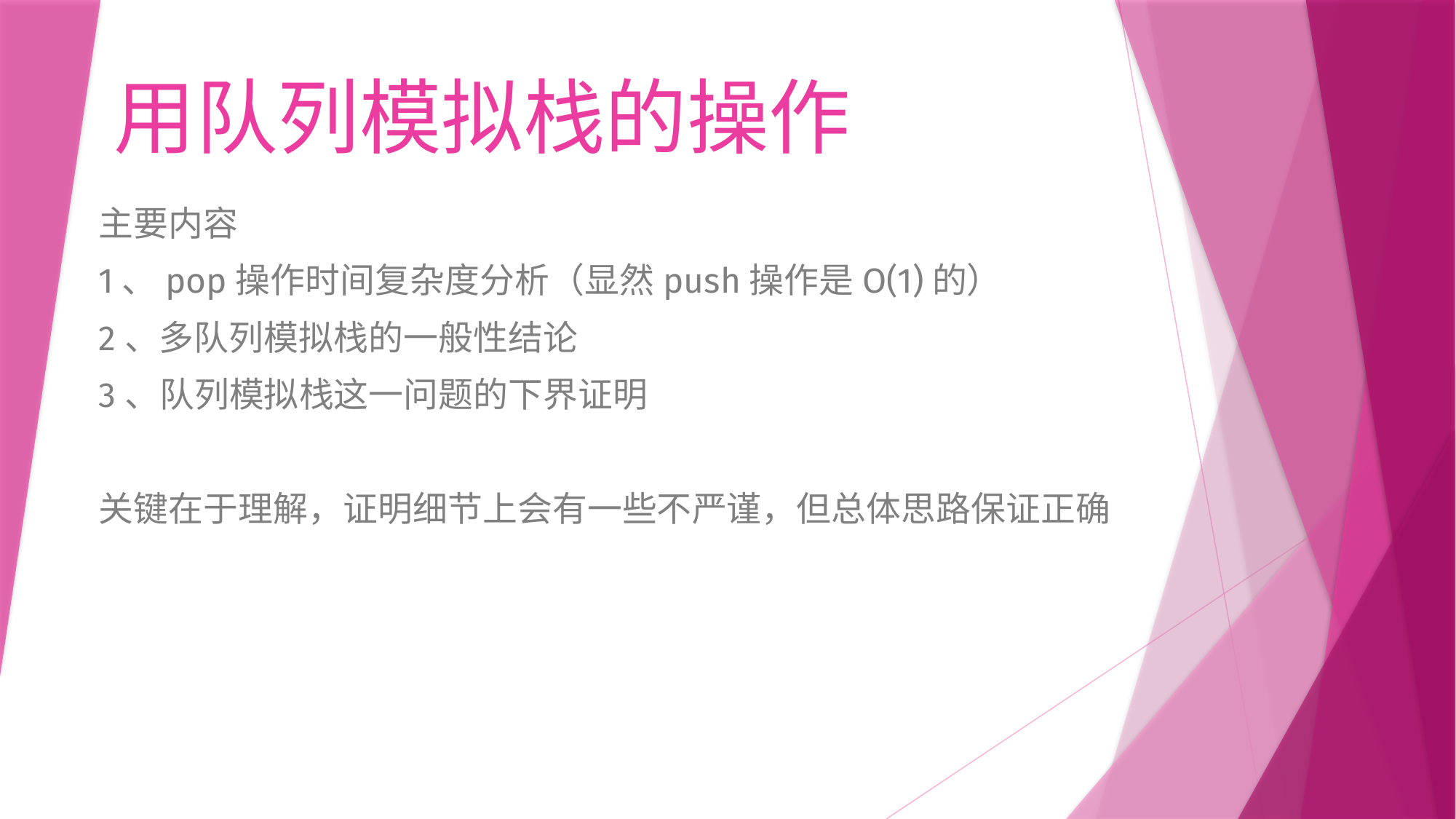

# 用队列模拟栈的操作
主要内容
1、pop操作时间复杂度分析（显然push操作是O(1)的）
2、多队列模拟栈的一般性结论
3、队列模拟栈这一问题的下界证明

关键在于理解，证明细节上会有一些不严谨，但总体思路保证正确